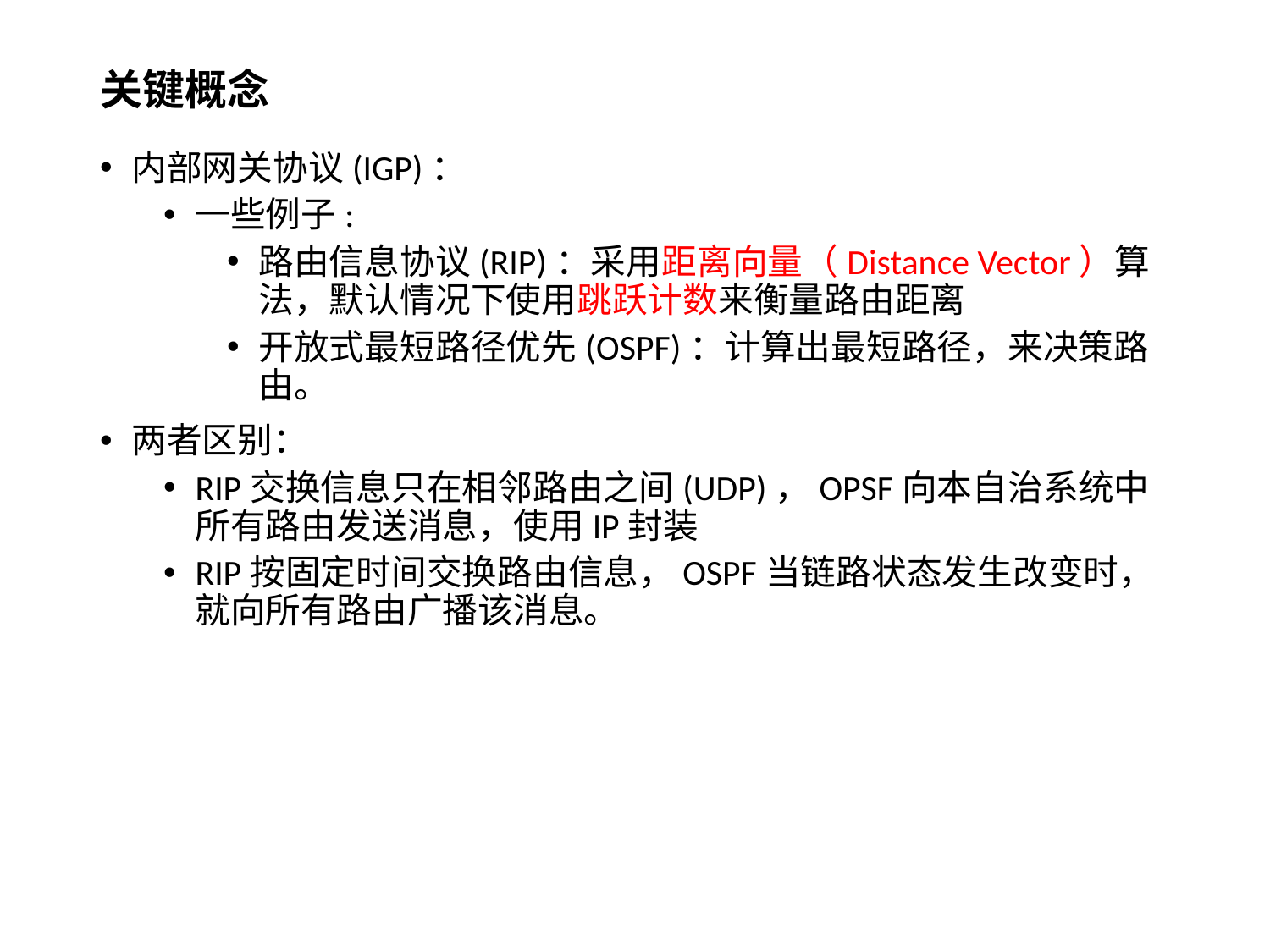

# 关键概念
内部网关协议(IGP)：
一些例子:
路由信息协议(RIP)：采用距离向量（Distance Vector）算法，默认情况下使用跳跃计数来衡量路由距离
开放式最短路径优先(OSPF)：计算出最短路径，来决策路由。
两者区别：
RIP交换信息只在相邻路由之间(UDP)，OPSF向本自治系统中所有路由发送消息，使用IP封装
RIP按固定时间交换路由信息，OSPF当链路状态发生改变时，就向所有路由广播该消息。